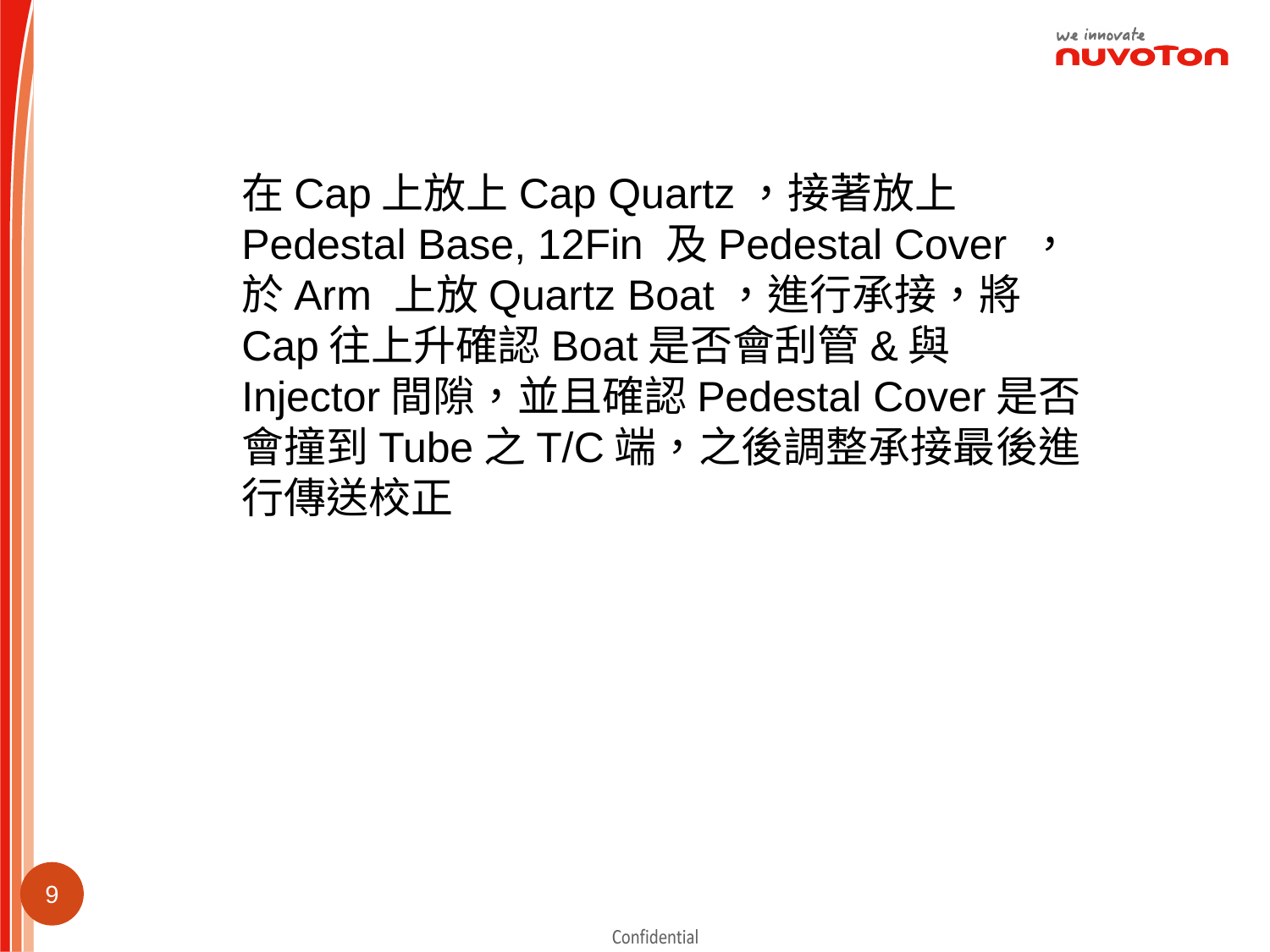

在Cap上放上Cap Quartz，接著放上Pedestal Base, 12Fin 及Pedestal Cover ，於Arm 上放Quartz Boat，進行承接，將Cap往上升確認Boat是否會刮管&與Injector間隙，並且確認Pedestal Cover是否會撞到Tube之T/C端，之後調整承接最後進行傳送校正

9